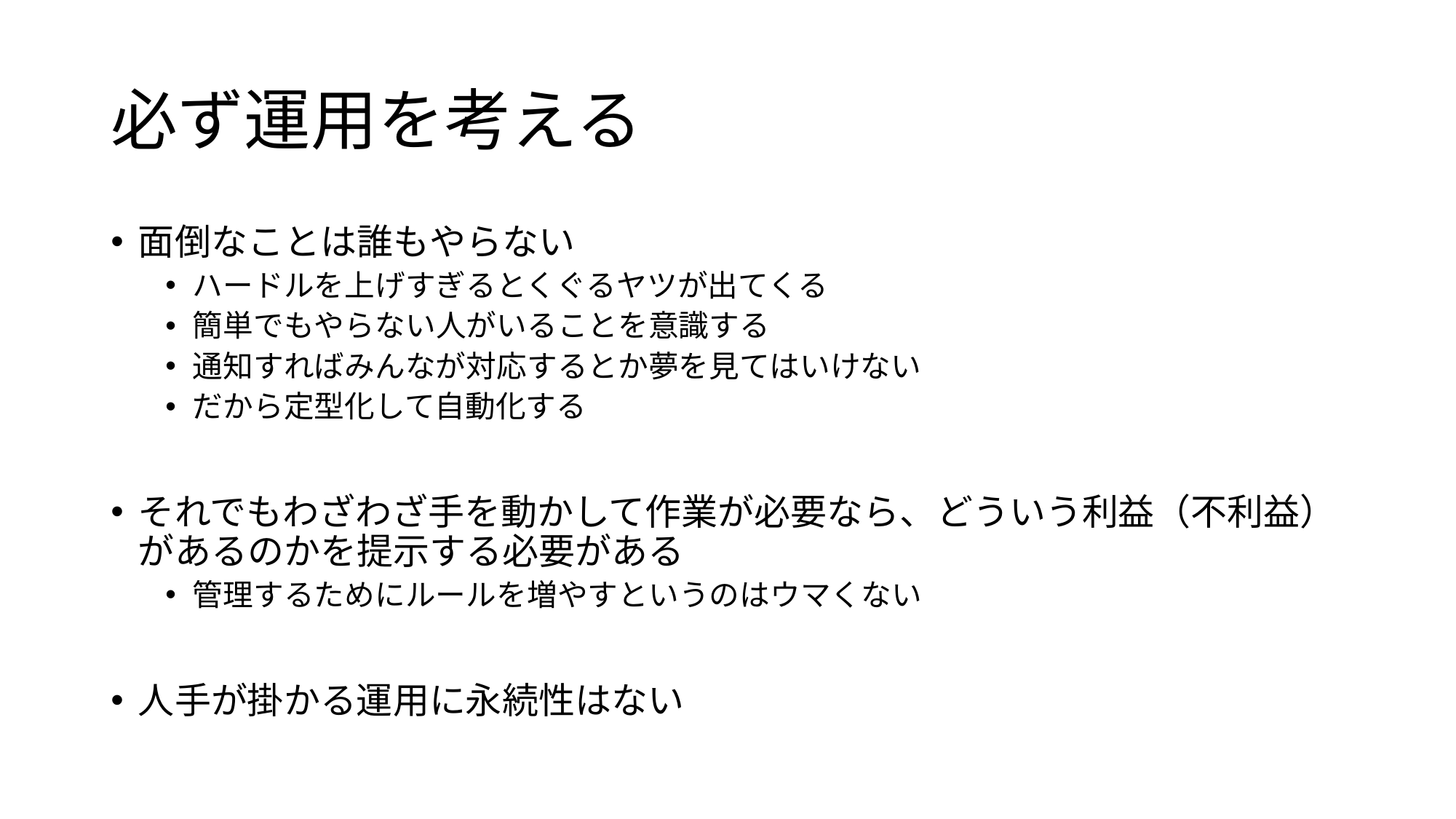

# 必ず運用を考える
面倒なことは誰もやらない
ハードルを上げすぎるとくぐるヤツが出てくる
簡単でもやらない人がいることを意識する
通知すればみんなが対応するとか夢を見てはいけない
だから定型化して自動化する

それでもわざわざ手を動かして作業が必要なら、どういう利益（不利益）があるのかを提示する必要がある
管理するためにルールを増やすというのはウマくない

人手が掛かる運用に永続性はない